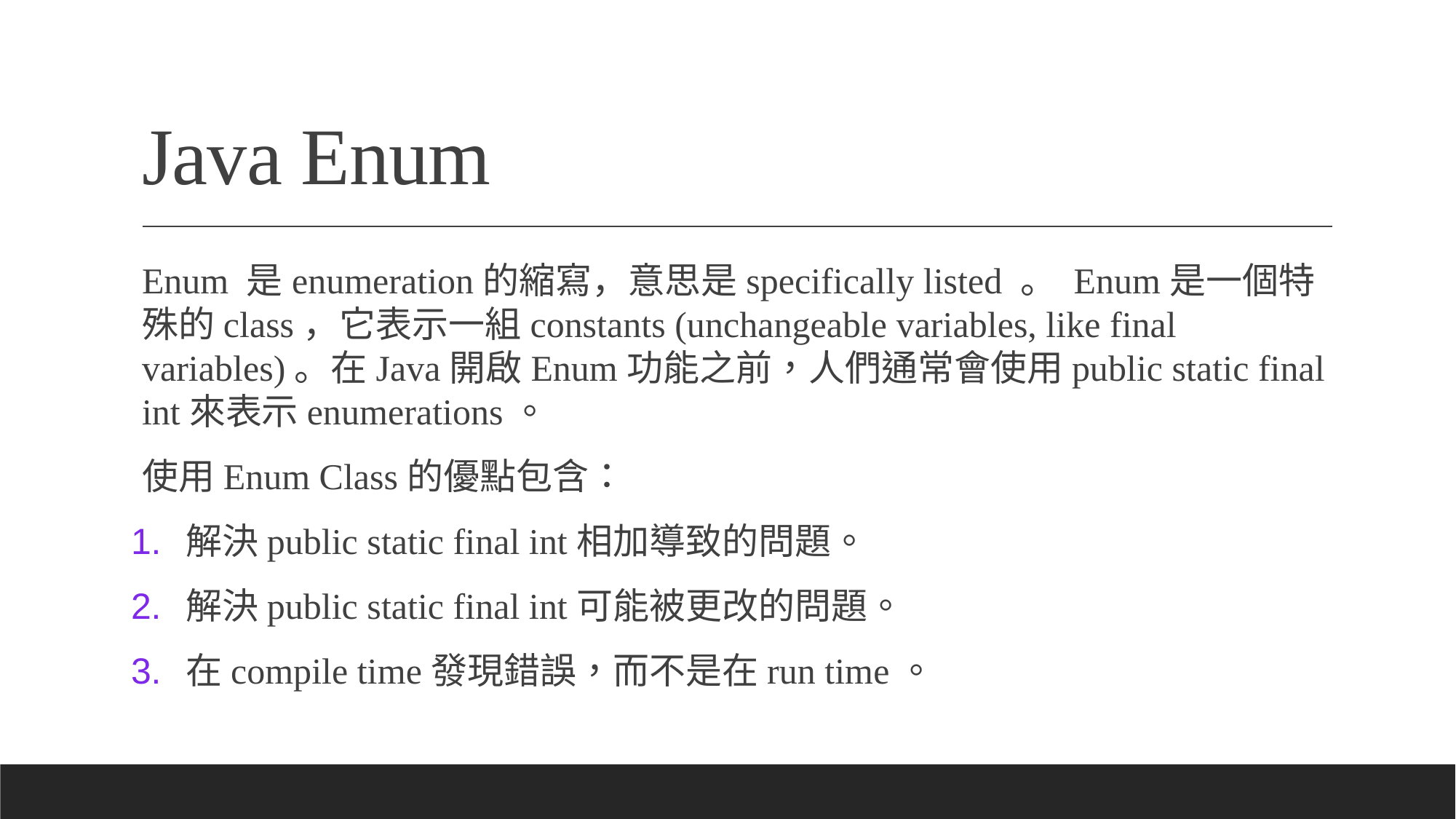

# Java Enum
Enum 是enumeration的縮寫，意思是specifically listed 。 Enum是一個特殊的class，它表示一組constants (unchangeable variables, like final variables)。在Java開啟Enum功能之前，人們通常會使用public static final int來表示enumerations。
使用Enum Class的優點包含：
解決public static final int相加導致的問題。
解決public static final int可能被更改的問題。
在compile time發現錯誤，而不是在run time。